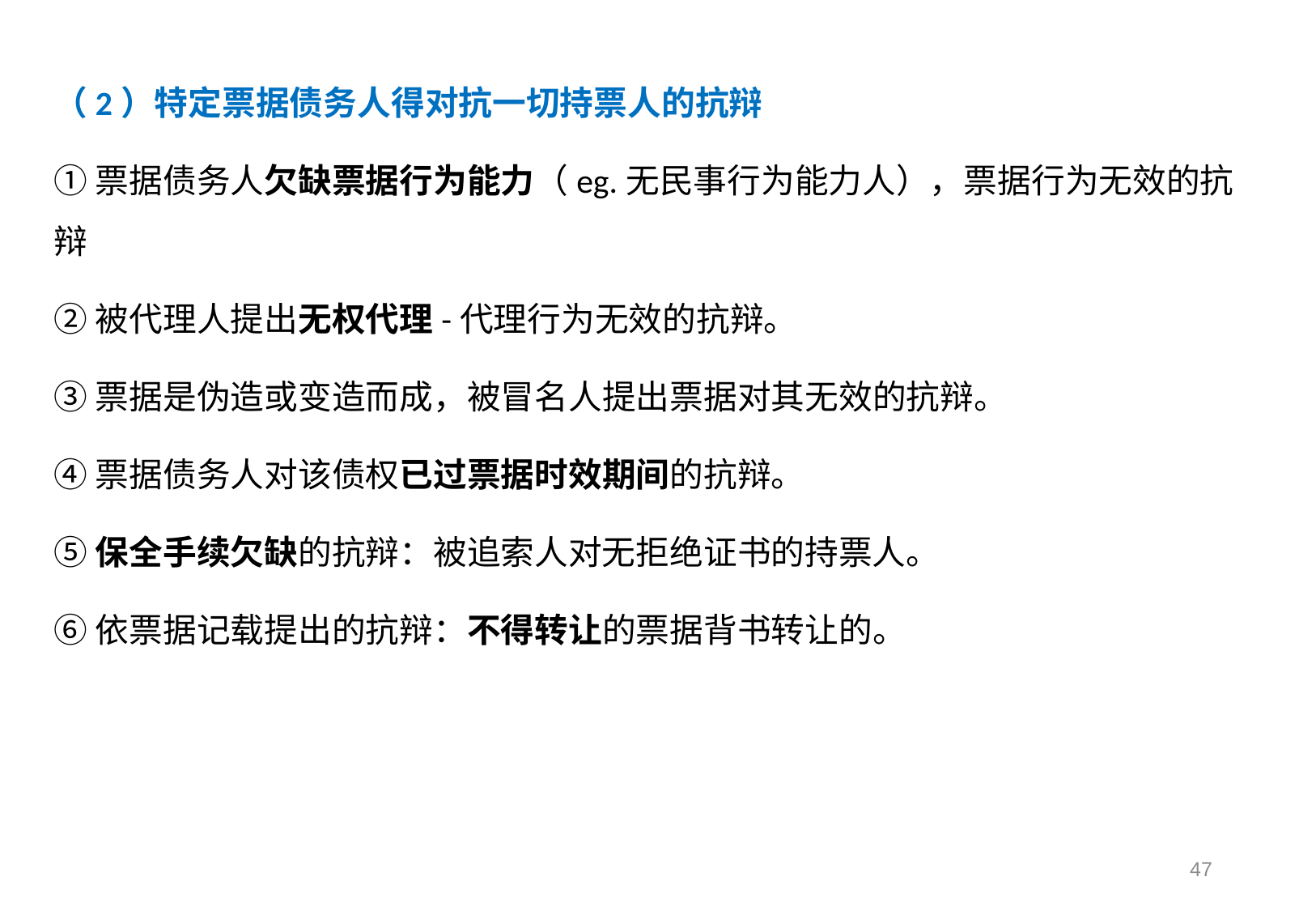

（2）特定票据债务人得对抗一切持票人的抗辩
①票据债务人欠缺票据行为能力（eg.无民事行为能力人），票据行为无效的抗辩
②被代理人提出无权代理-代理行为无效的抗辩。
③票据是伪造或变造而成，被冒名人提出票据对其无效的抗辩。
④票据债务人对该债权已过票据时效期间的抗辩。
⑤保全手续欠缺的抗辩：被追索人对无拒绝证书的持票人。
⑥依票据记载提出的抗辩：不得转让的票据背书转让的。

47